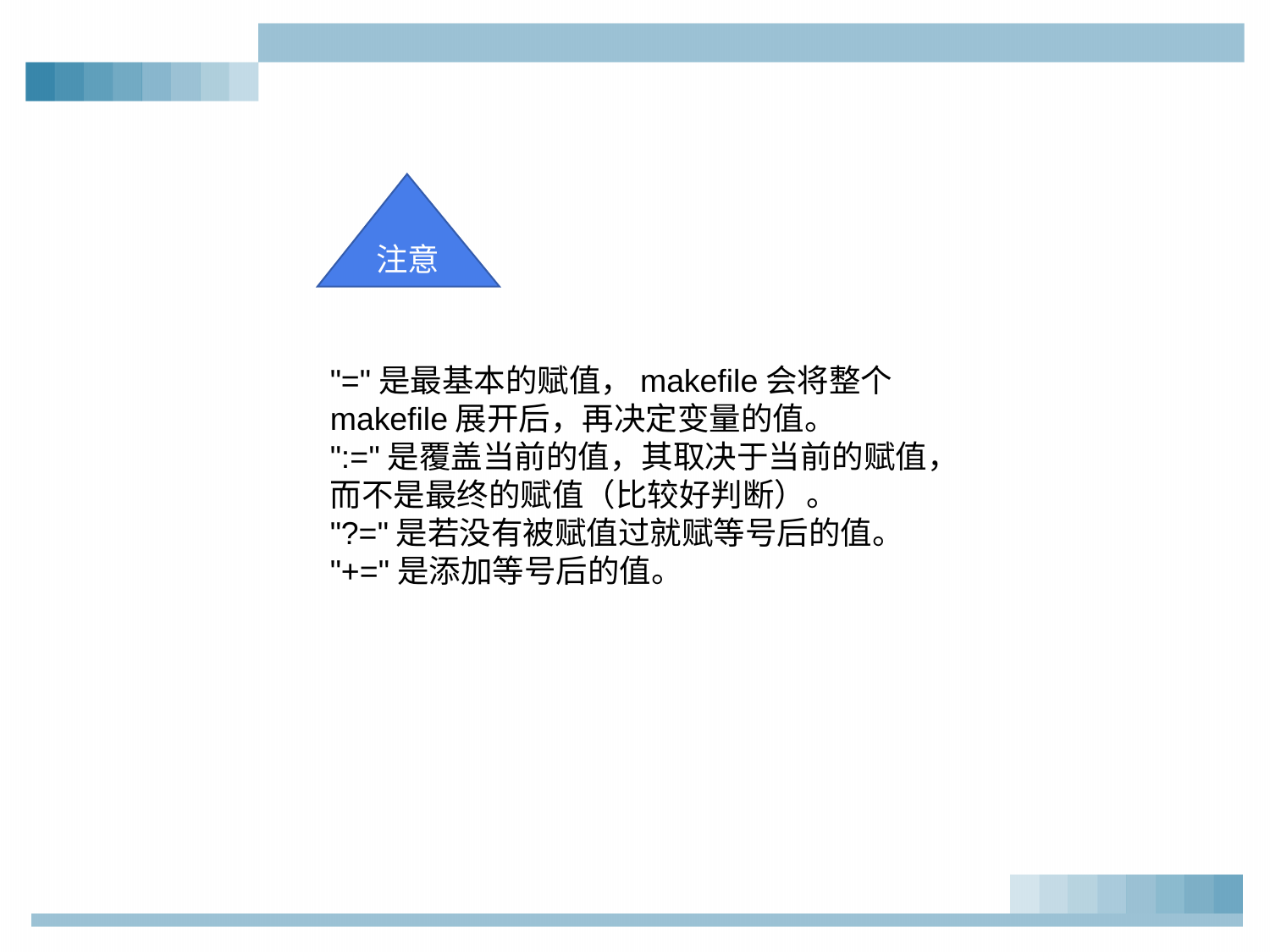

注意
"="是最基本的赋值，makefile会将整个makefile展开后，再决定变量的值。
":="是覆盖当前的值，其取决于当前的赋值，而不是最终的赋值（比较好判断）。
"?="是若没有被赋值过就赋等号后的值。
"+="是添加等号后的值。